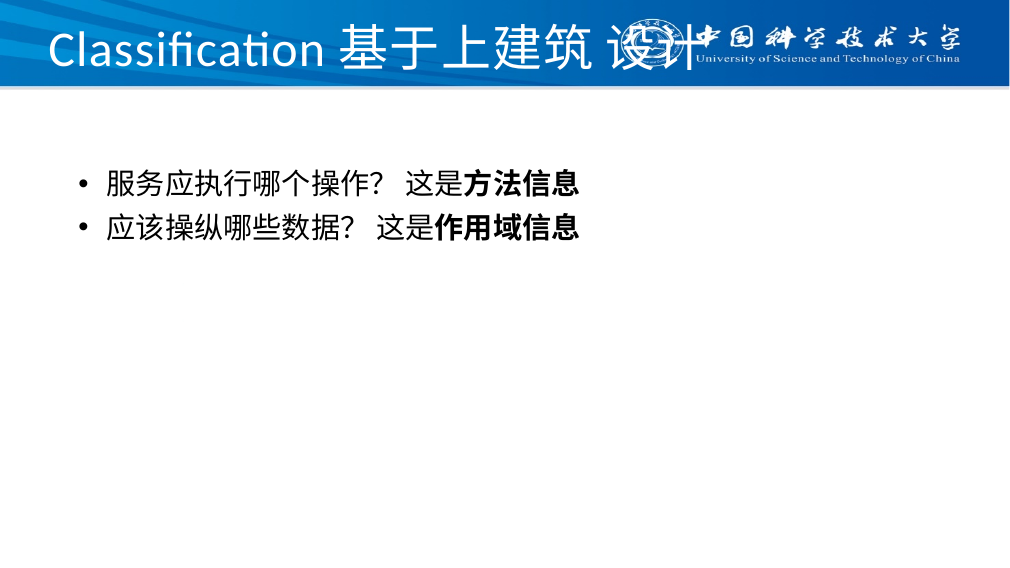

# Classiﬁcation基于上建筑 设计
服务应执行哪个操作？ 这是方法信息
应该操纵哪些数据？ 这是作用域信息